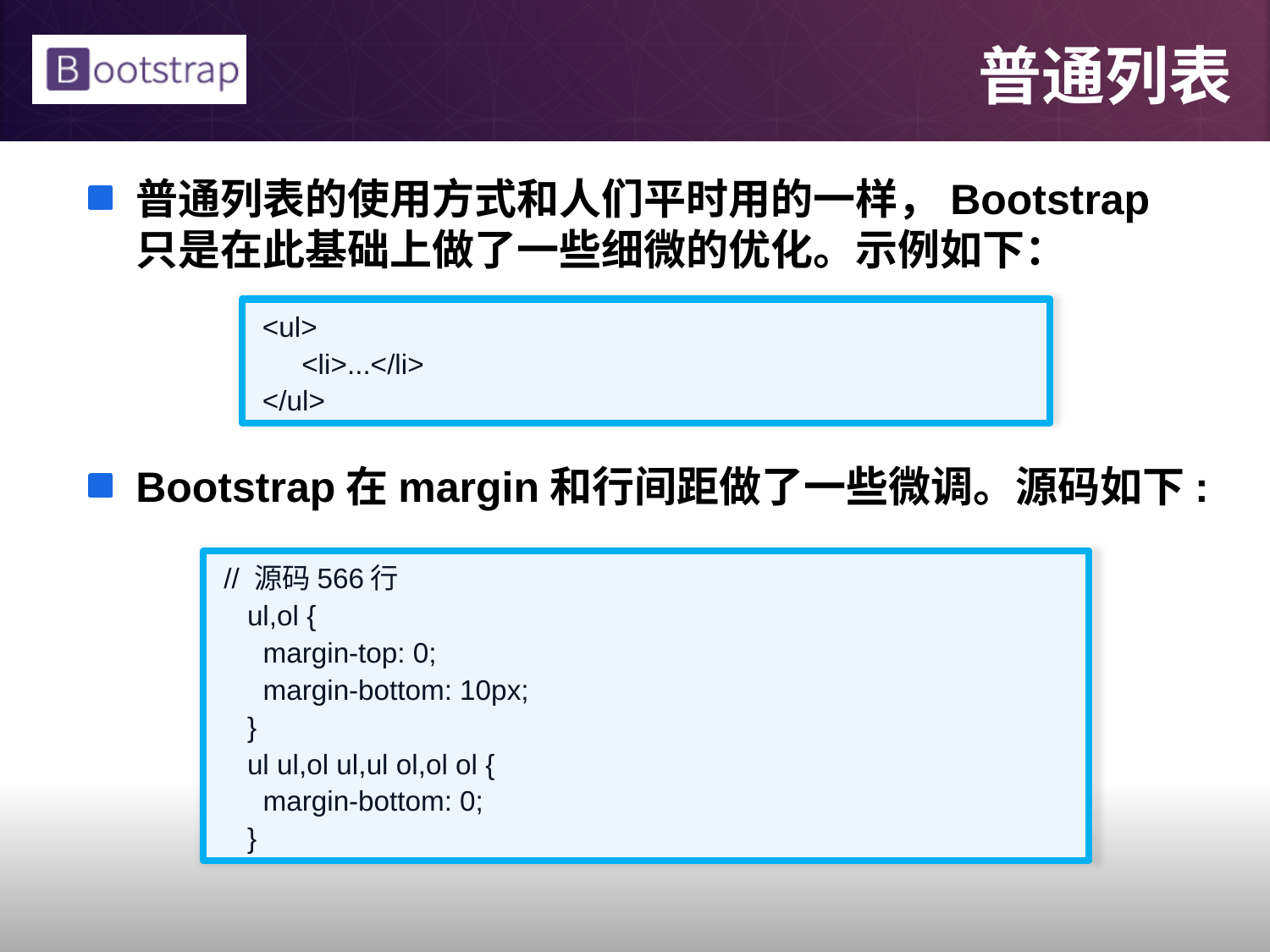

# 普通列表
普通列表的使用方式和人们平时用的一样，Bootstrap只是在此基础上做了一些细微的优化。示例如下：

Bootstrap在margin和行间距做了一些微调。源码如下:
 <ul>
      <li>...</li>
 </ul>
 // 源码566行
    ul,ol {
      margin-top: 0;
      margin-bottom: 10px;
    }
    ul ul,ol ul,ul ol,ol ol {
      margin-bottom: 0;
    }